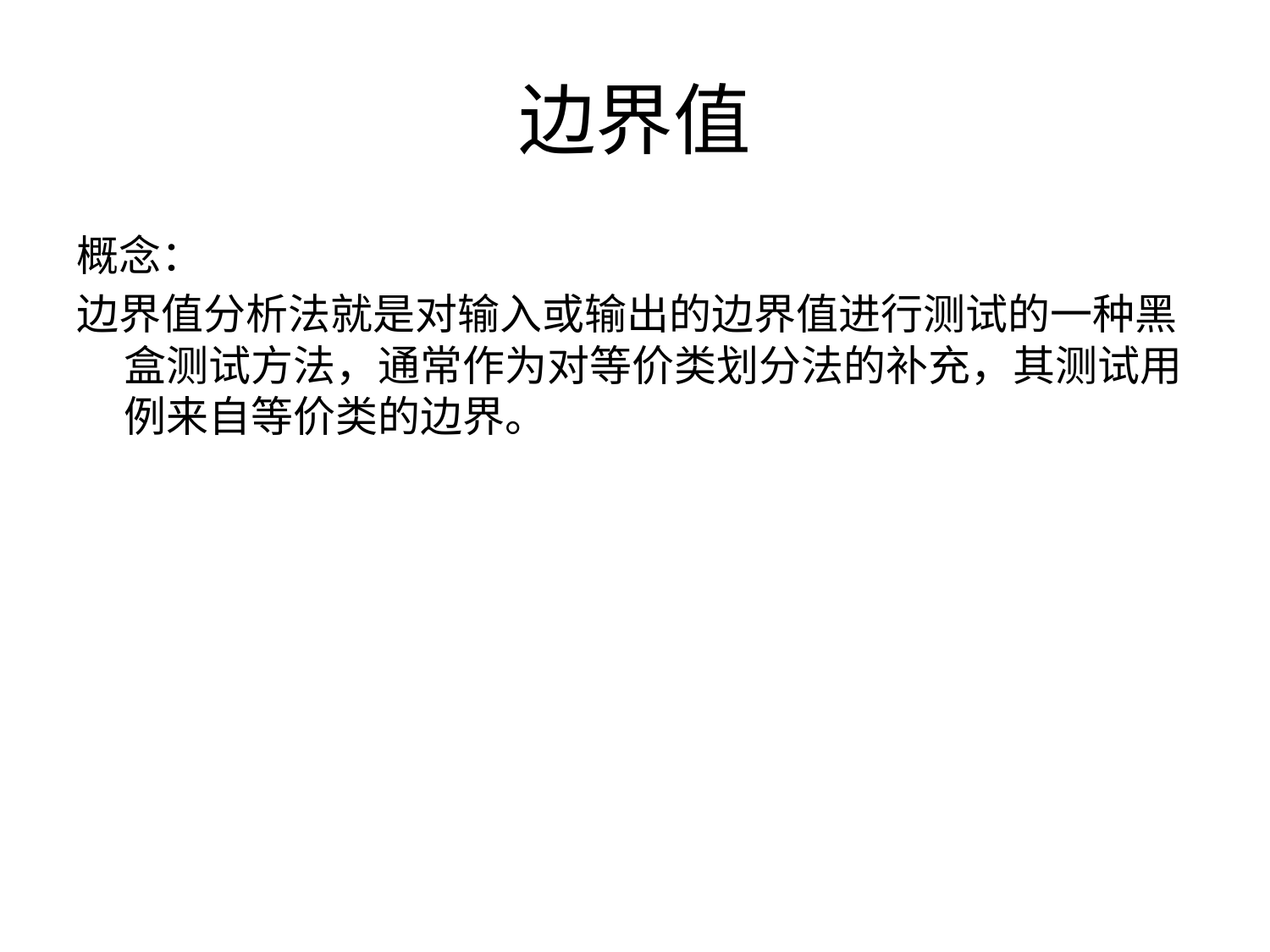

# 边界值
概念：
边界值分析法就是对输入或输出的边界值进行测试的一种黑盒测试方法，通常作为对等价类划分法的补充，其测试用例来自等价类的边界。